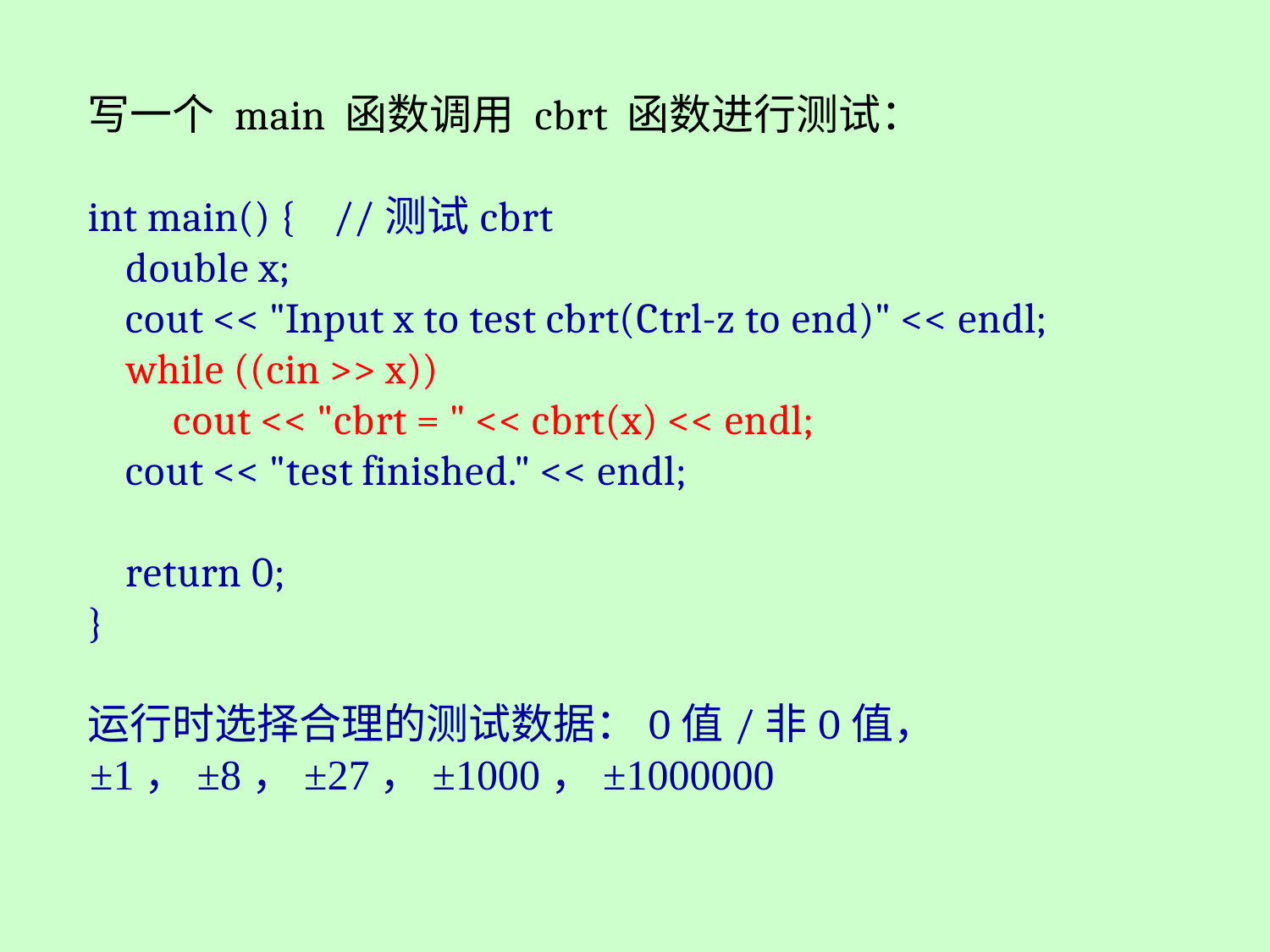

写一个 main 函数调用 cbrt 函数进行测试：

int main() {    //测试cbrt
    double x;
    cout << "Input x to test cbrt(Ctrl-z to end)" << endl;
    while ((cin >> x))
    	    cout << "cbrt = " << cbrt(x) << endl;
    cout << "test finished." << endl;

    return 0;
}

运行时选择合理的测试数据：0值/非0值，±1，±8，±27，±1000，±1000000
63